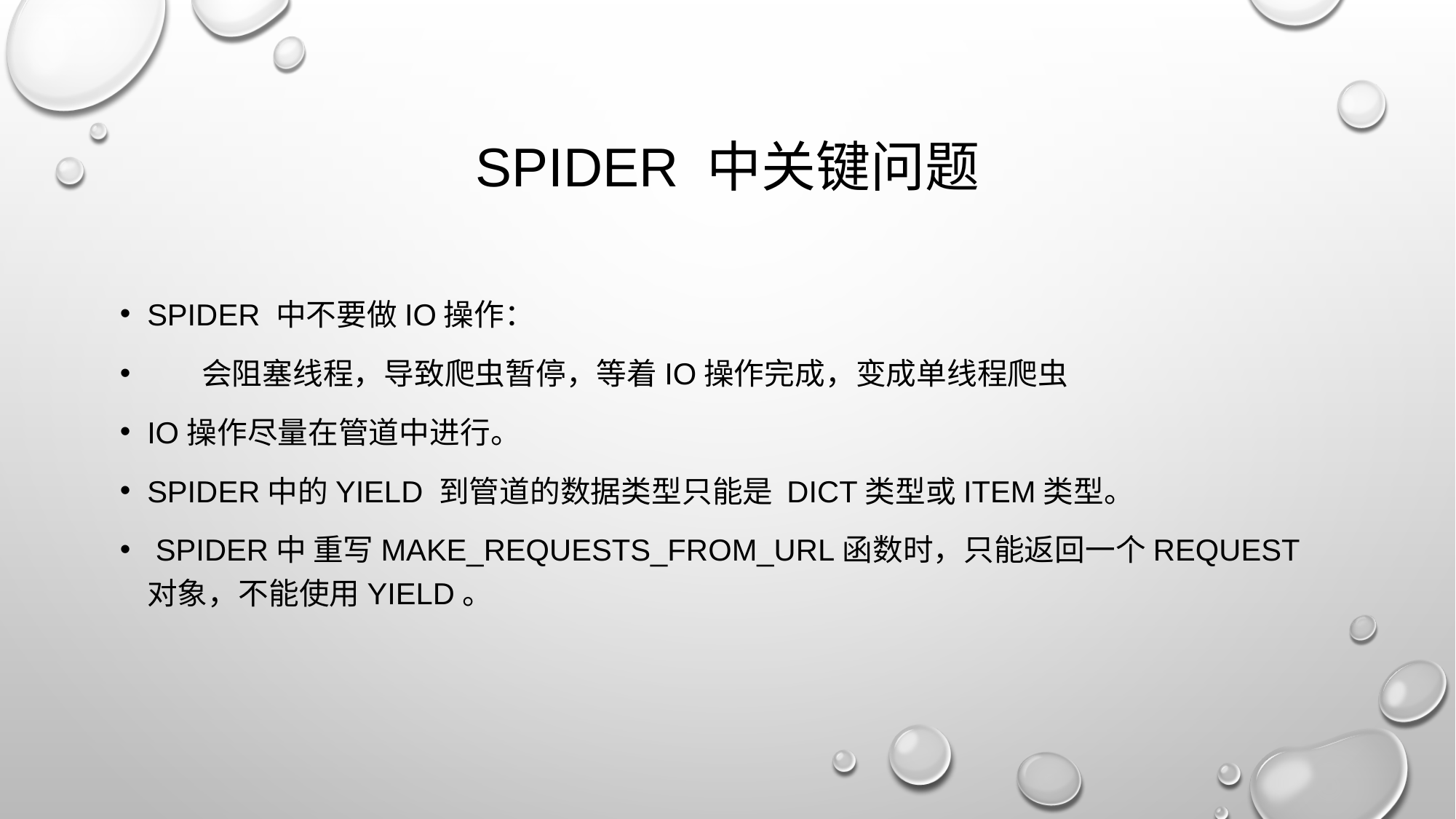

# Spider 中关键问题
SPIDER 中不要做Io操作：
       会阻塞线程，导致爬虫暂停，等着Io操作完成，变成单线程爬虫
Io操作尽量在管道中进行。
SPIDER中的yield 到管道的数据类型只能是 dict类型或item类型。
 spider中 重写make_requests_from_url函数时，只能返回一个Request对象，不能使用yield。